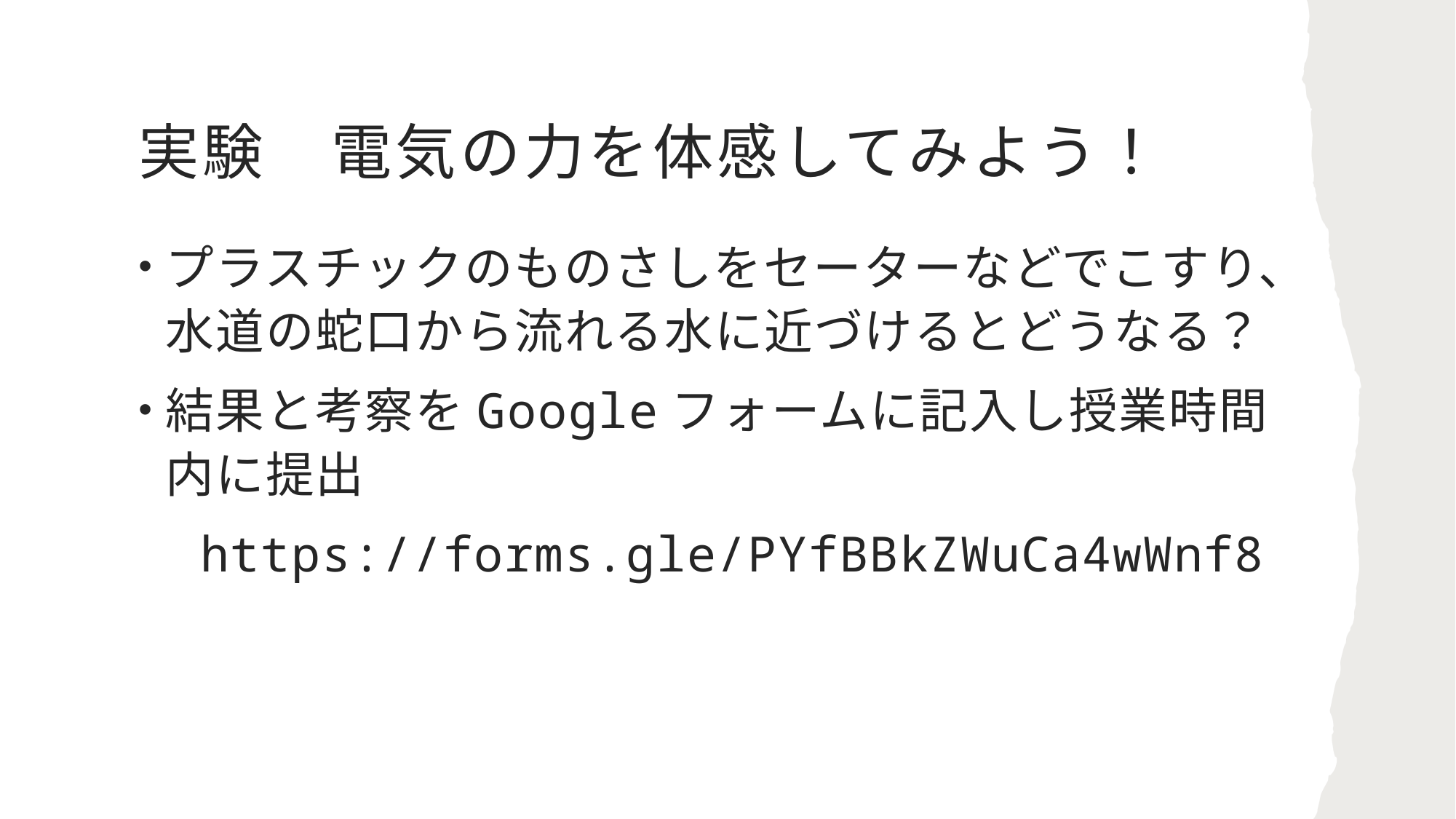

# 実験　電気の力を体感してみよう！
プラスチックのものさしをセーターなどでこすり、水道の蛇口から流れる水に近づけるとどうなる？
結果と考察をGoogleフォームに記入し授業時間内に提出
　https://forms.gle/PYfBBkZWuCa4wWnf8